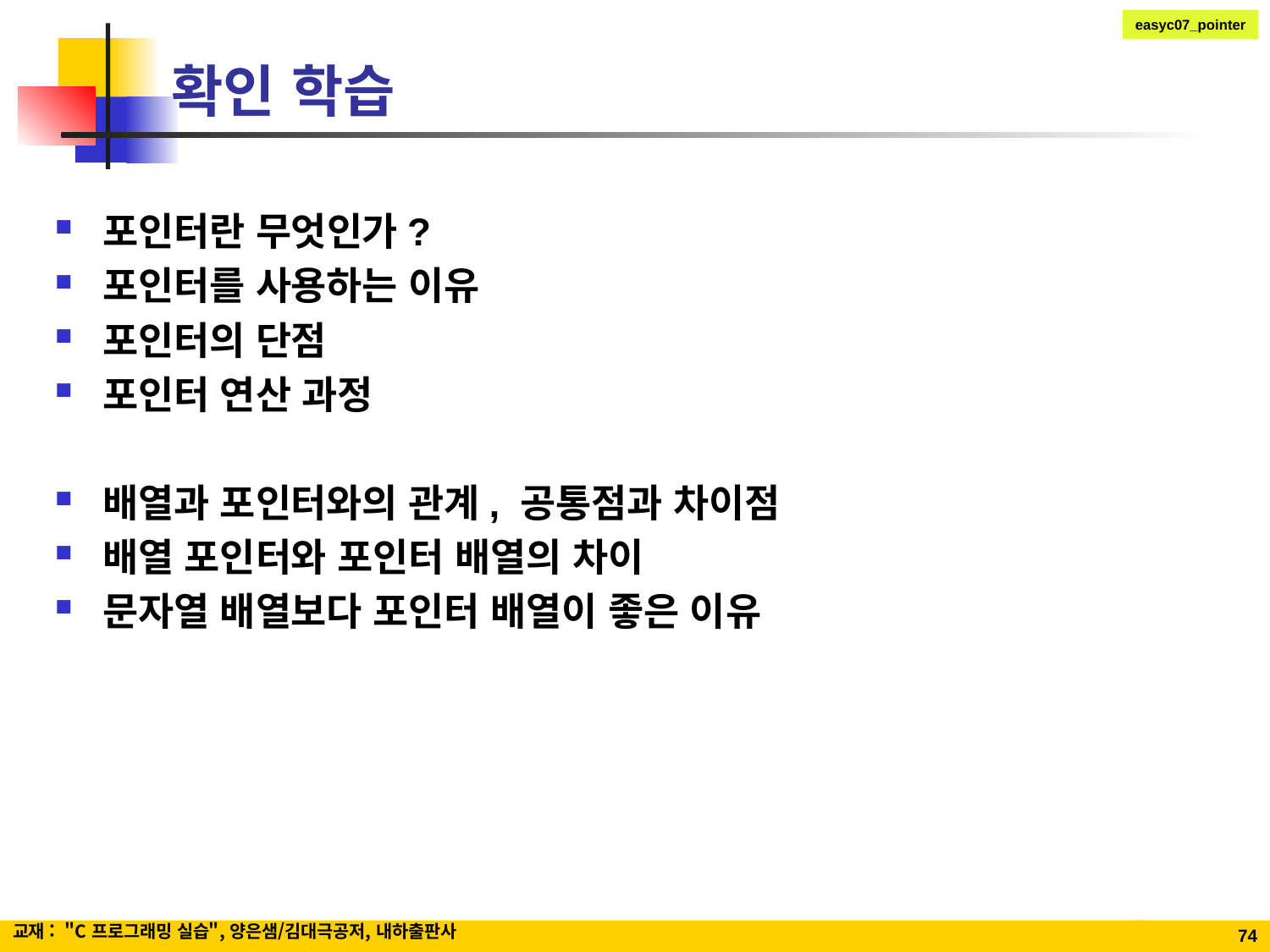

# 확인 학습
포인터란 무엇인가?
포인터를 사용하는 이유
포인터의 단점
포인터 연산 과정

배열과 포인터와의 관계, 공통점과 차이점
배열 포인터와 포인터 배열의 차이
문자열 배열보다 포인터 배열이 좋은 이유
교재 :  "C 프로그래밍 실습", 양은샘/김대극공저, 내하출판사
74